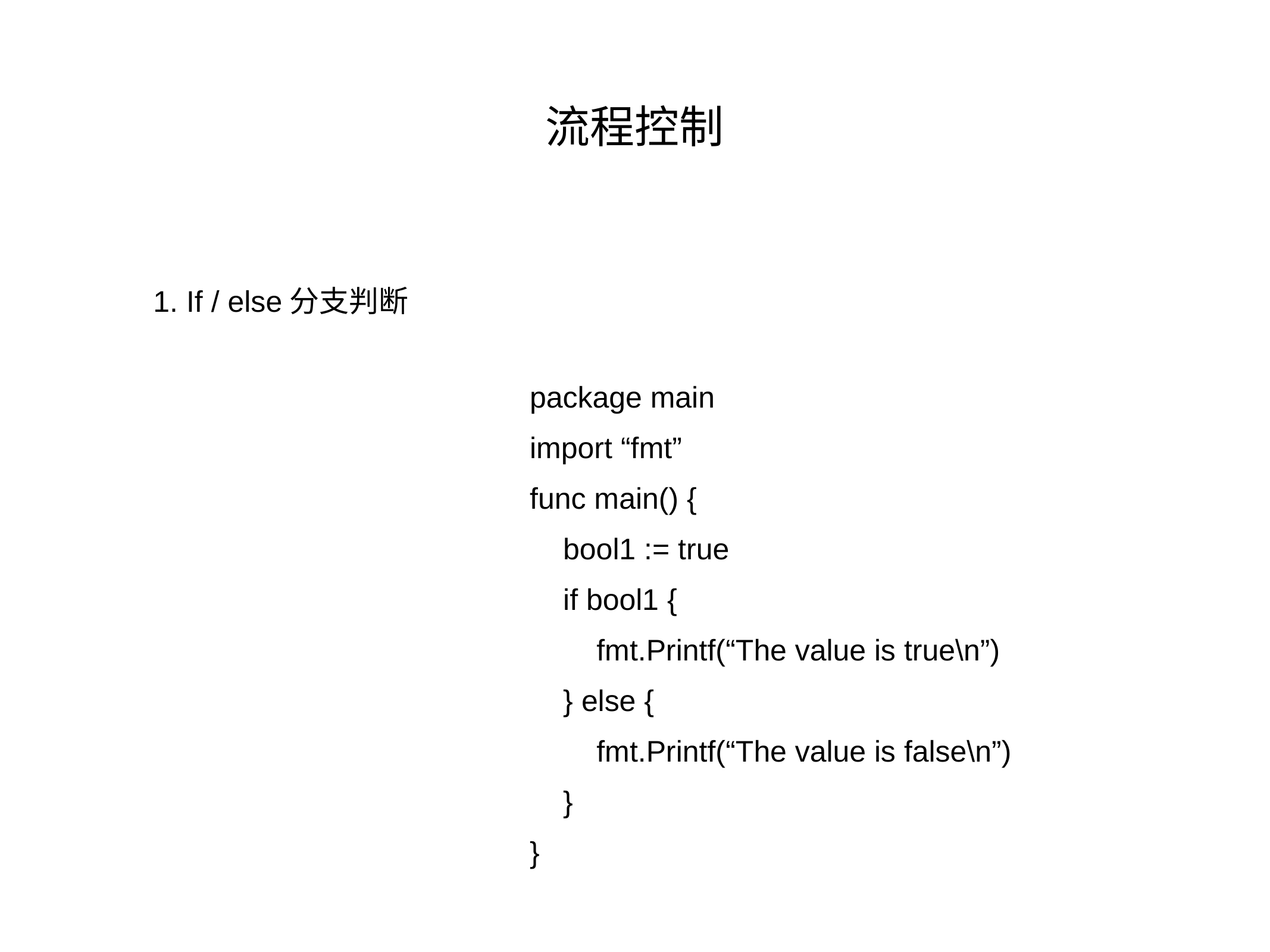

流程控制
1. If / else分支判断
package main
import “fmt”
func main() {
    bool1 := true
    if bool1 {
        fmt.Printf(“The value is true\n”)
    } else {
        fmt.Printf(“The value is false\n”)
    }
}